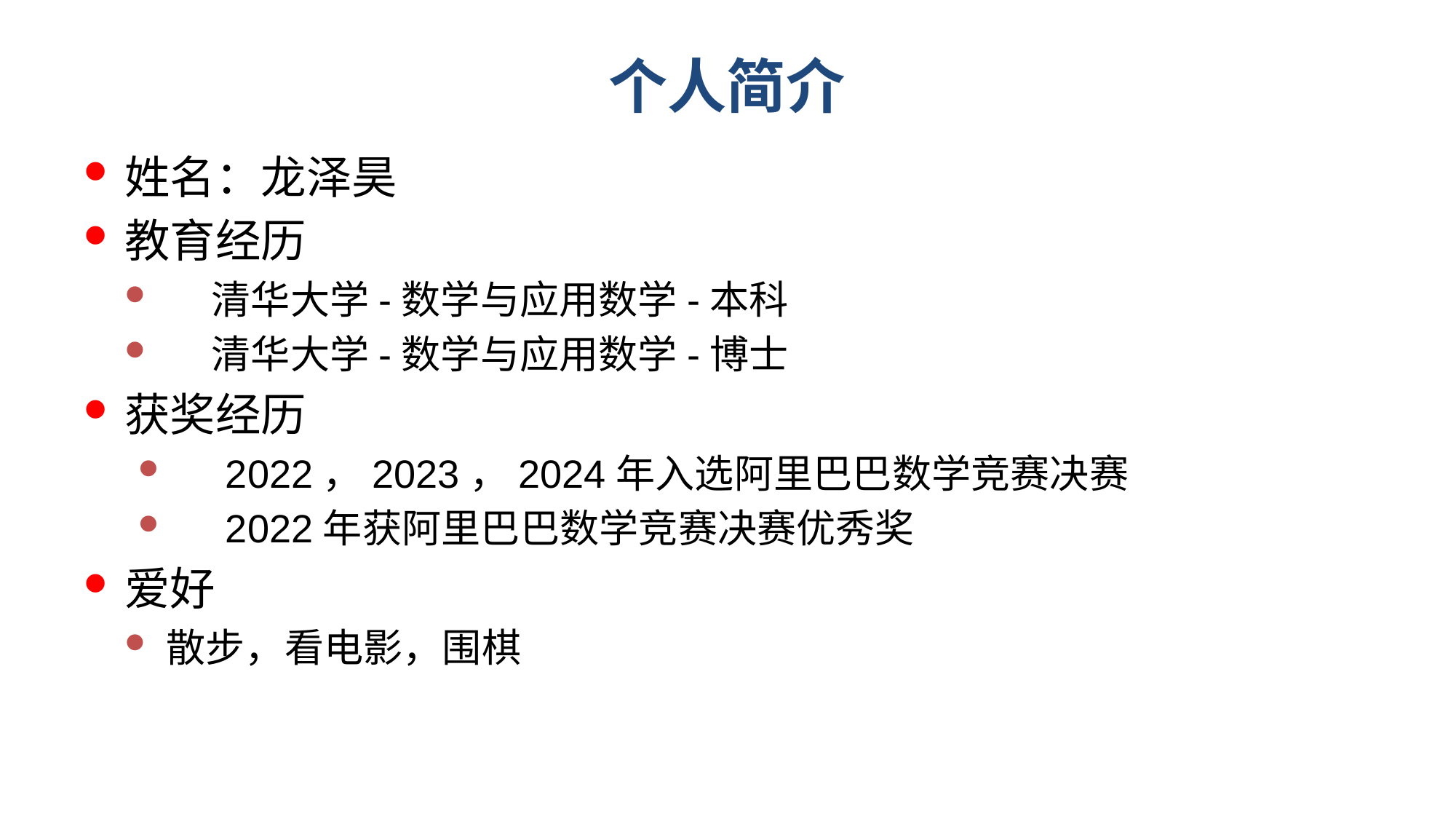

# 个人简介
姓名：龙泽昊
教育经历
    清华大学-数学与应用数学-本科
    清华大学-数学与应用数学-博士
获奖经历
   2022，2023，2024年入选阿里巴巴数学竞赛决赛
   2022年获阿里巴巴数学竞赛决赛优秀奖
爱好
散步，看电影，围棋